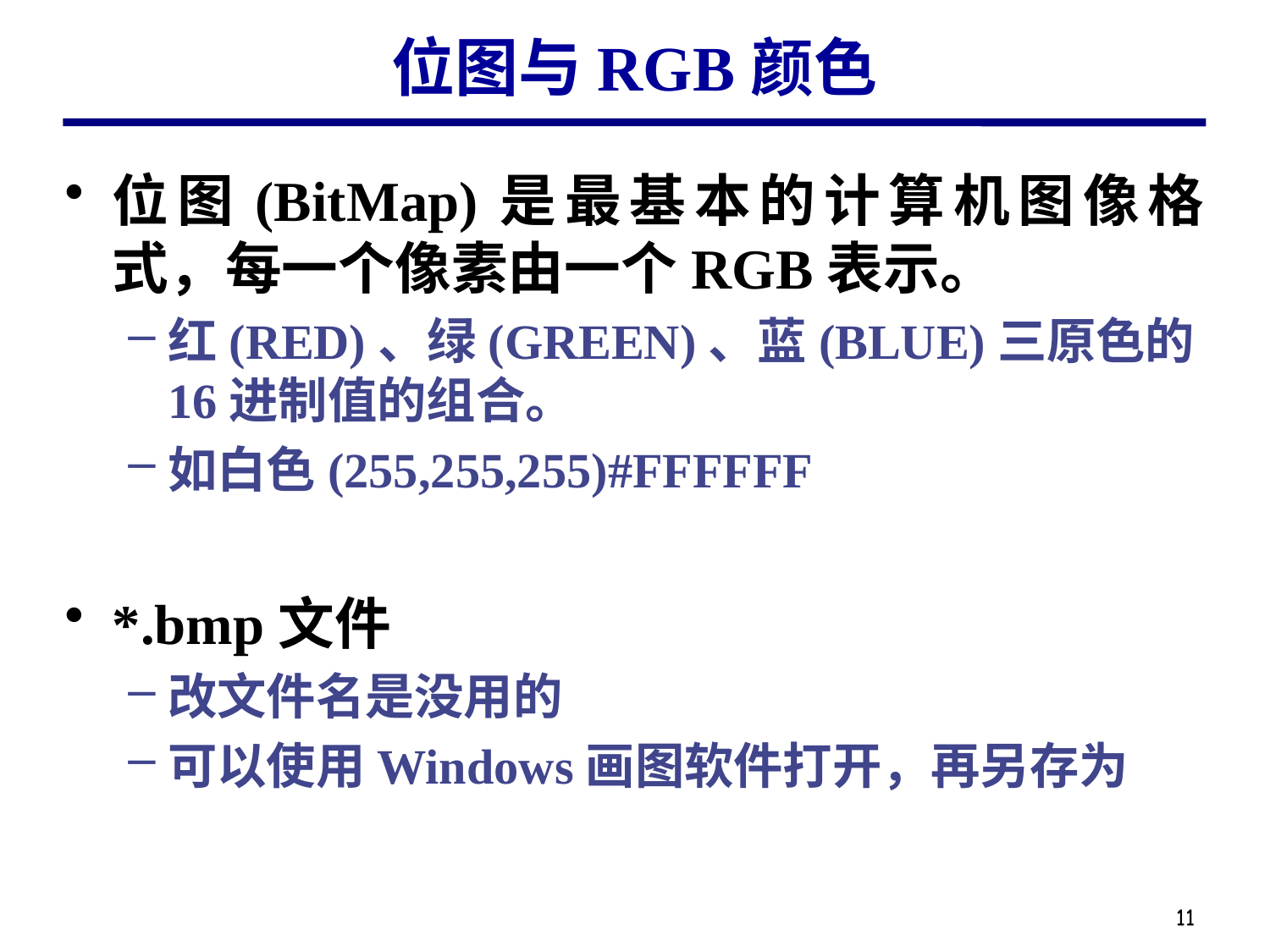

# 位图与RGB颜色
位图(BitMap)是最基本的计算机图像格式，每一个像素由一个RGB表示。
红(RED)、绿(GREEN)、蓝(BLUE)三原色的16进制值的组合。
如白色(255,255,255)#FFFFFF

*.bmp文件
改文件名是没用的
可以使用Windows画图软件打开，再另存为